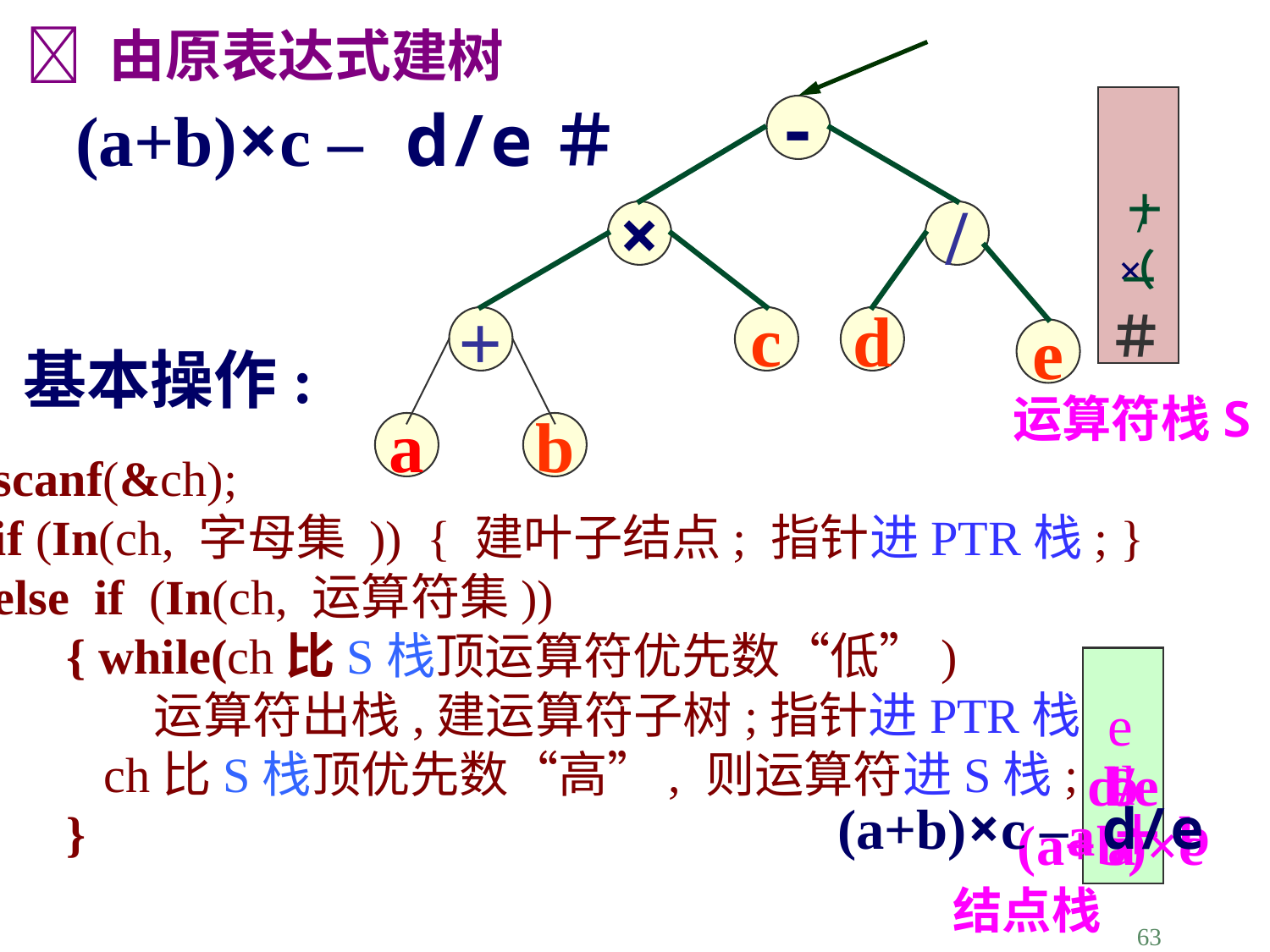

• 由原表达式建树

(a+b)×c – d/e＃
-

＋
/
×
/

（
×

－
＃
+
c
d
e
基本操作:

运算符栈S
a
b
scanf(&ch);
if (In(ch, 字母集 ))  { 建叶子结点; 指针进PTR栈; }
else  if  (In(ch, 运算符集))
      { while(ch比S栈顶运算符优先数“低”)
	  运算符出栈,建运算符子树;指针进PTR栈;
         ch比S栈顶优先数“高”, 则运算符进S栈;
      }

e
c
d
d/e
b
(a+b)×c – d/e
a＋b
(a+b)×c
a
结点栈PTR
63